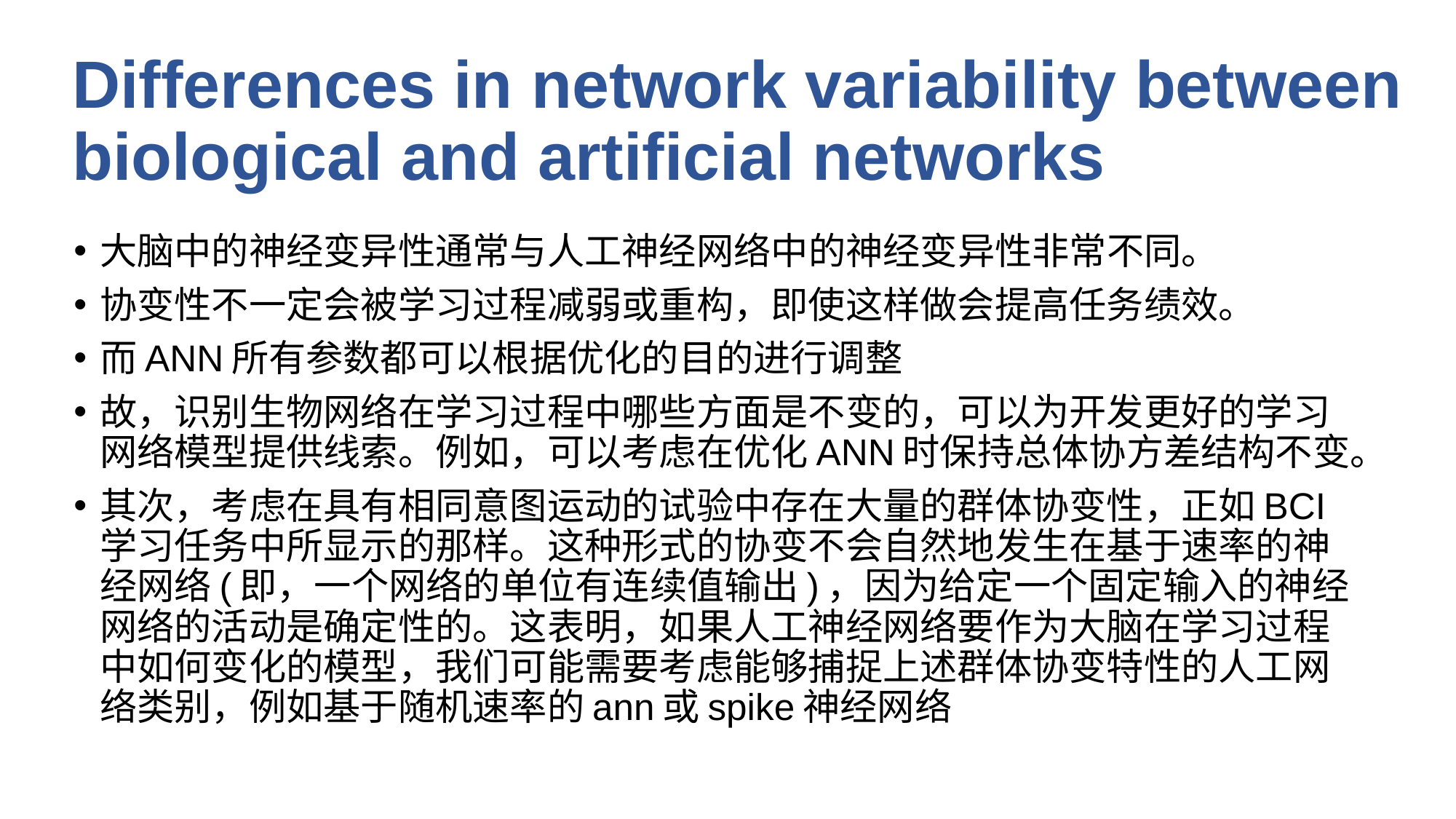

# Differences in network variability between biological and artificial networks
大脑中的神经变异性通常与人工神经网络中的神经变异性非常不同。
协变性不一定会被学习过程减弱或重构，即使这样做会提高任务绩效。
而ANN所有参数都可以根据优化的目的进行调整
故，识别生物网络在学习过程中哪些方面是不变的，可以为开发更好的学习网络模型提供线索。例如，可以考虑在优化ANN时保持总体协方差结构不变。
其次，考虑在具有相同意图运动的试验中存在大量的群体协变性，正如BCI学习任务中所显示的那样。这种形式的协变不会自然地发生在基于速率的神经网络(即，一个网络的单位有连续值输出)，因为给定一个固定输入的神经网络的活动是确定性的。这表明，如果人工神经网络要作为大脑在学习过程中如何变化的模型，我们可能需要考虑能够捕捉上述群体协变特性的人工网络类别，例如基于随机速率的ann或spike神经网络